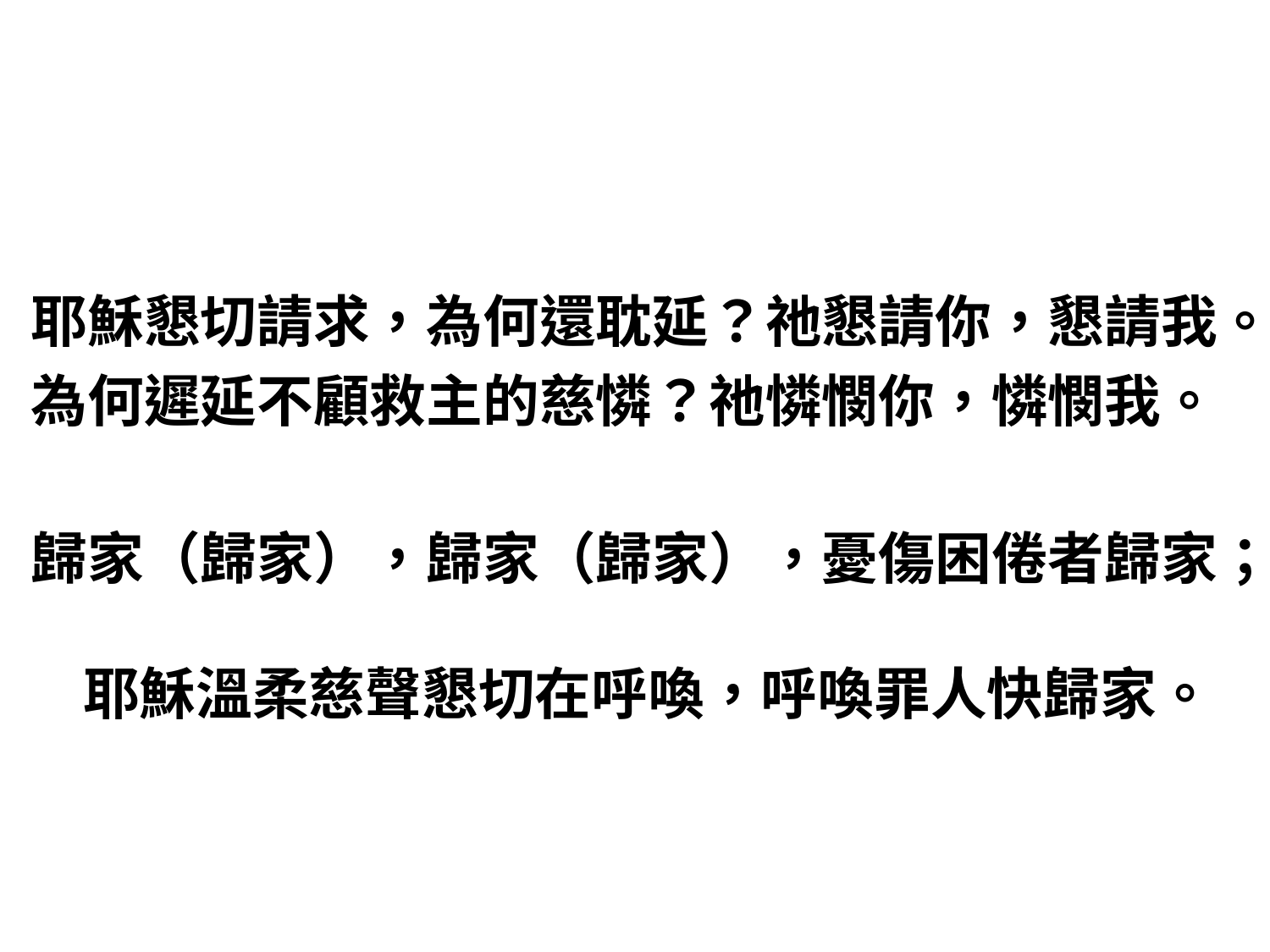

#

耶穌懇切請求，為何還耽延？祂懇請你，懇請我。
為何遲延不顧救主的慈憐？祂憐憫你，憐憫我。

歸家（歸家），歸家（歸家），憂傷困倦者歸家；
耶穌溫柔慈聲懇切在呼喚，呼喚罪人快歸家。